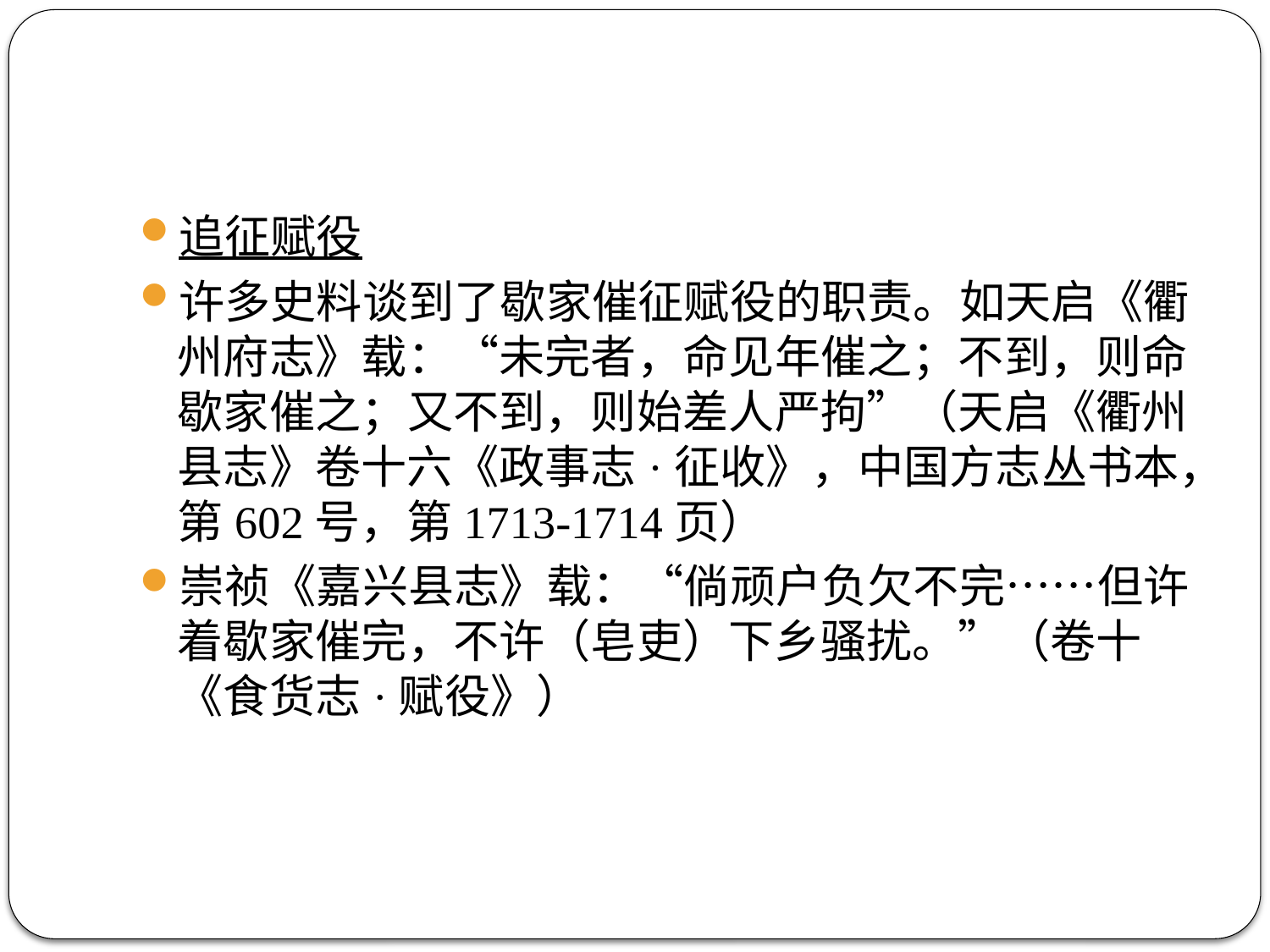

#
追征赋役
许多史料谈到了歇家催征赋役的职责。如天启《衢州府志》载：“未完者，命见年催之；不到，则命歇家催之；又不到，则始差人严拘”（天启《衢州县志》卷十六《政事志·征收》，中国方志丛书本，第602号，第1713-1714页）
崇祯《嘉兴县志》载：“倘顽户负欠不完……但许着歇家催完，不许（皂吏）下乡骚扰。”（卷十《食货志·赋役》）